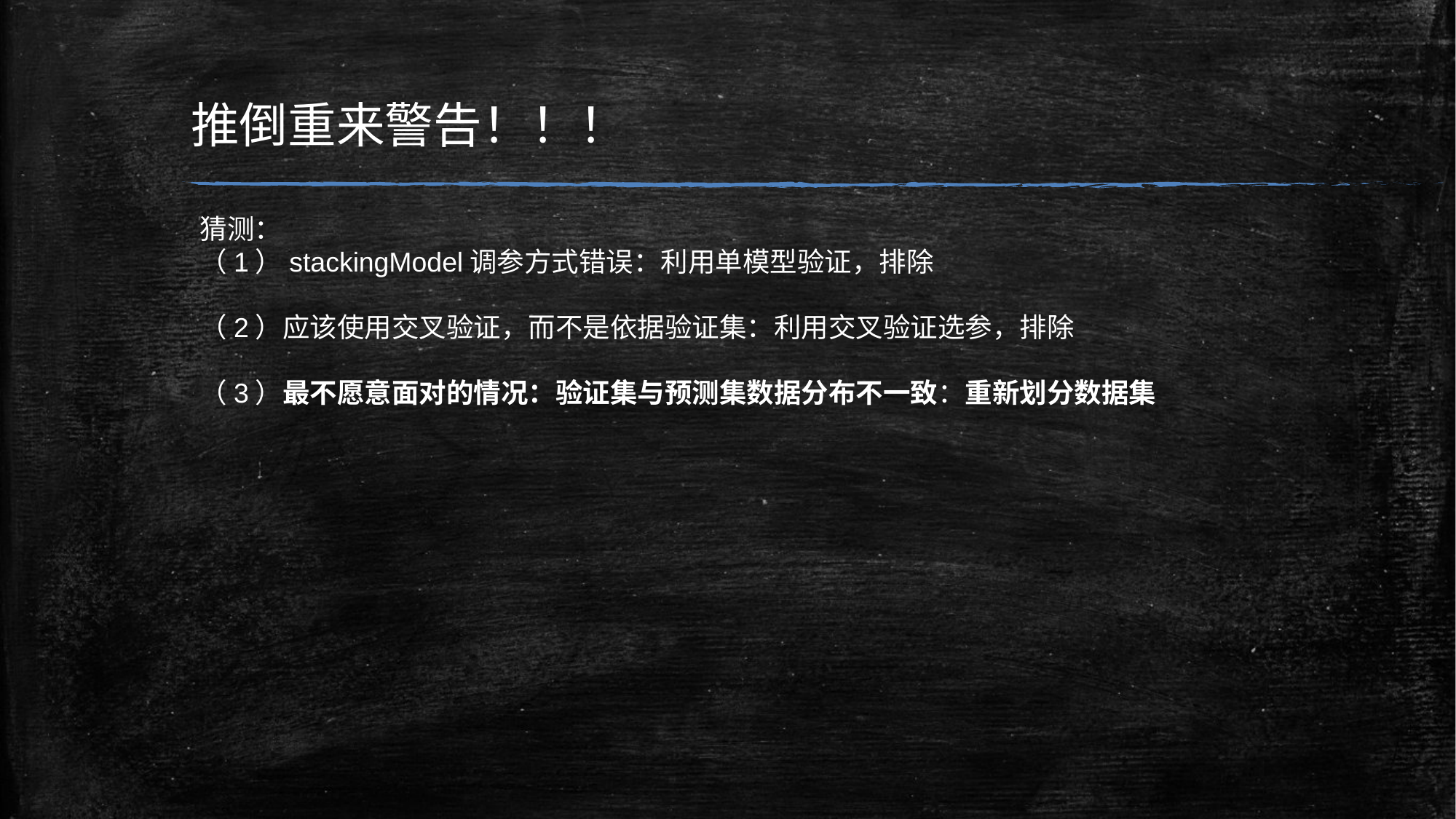

推倒重来警告！！！
猜测：
（1）stackingModel调参方式错误：利用单模型验证，排除

（2）应该使用交叉验证，而不是依据验证集：利用交叉验证选参，排除

（3）最不愿意面对的情况：验证集与预测集数据分布不一致：重新划分数据集